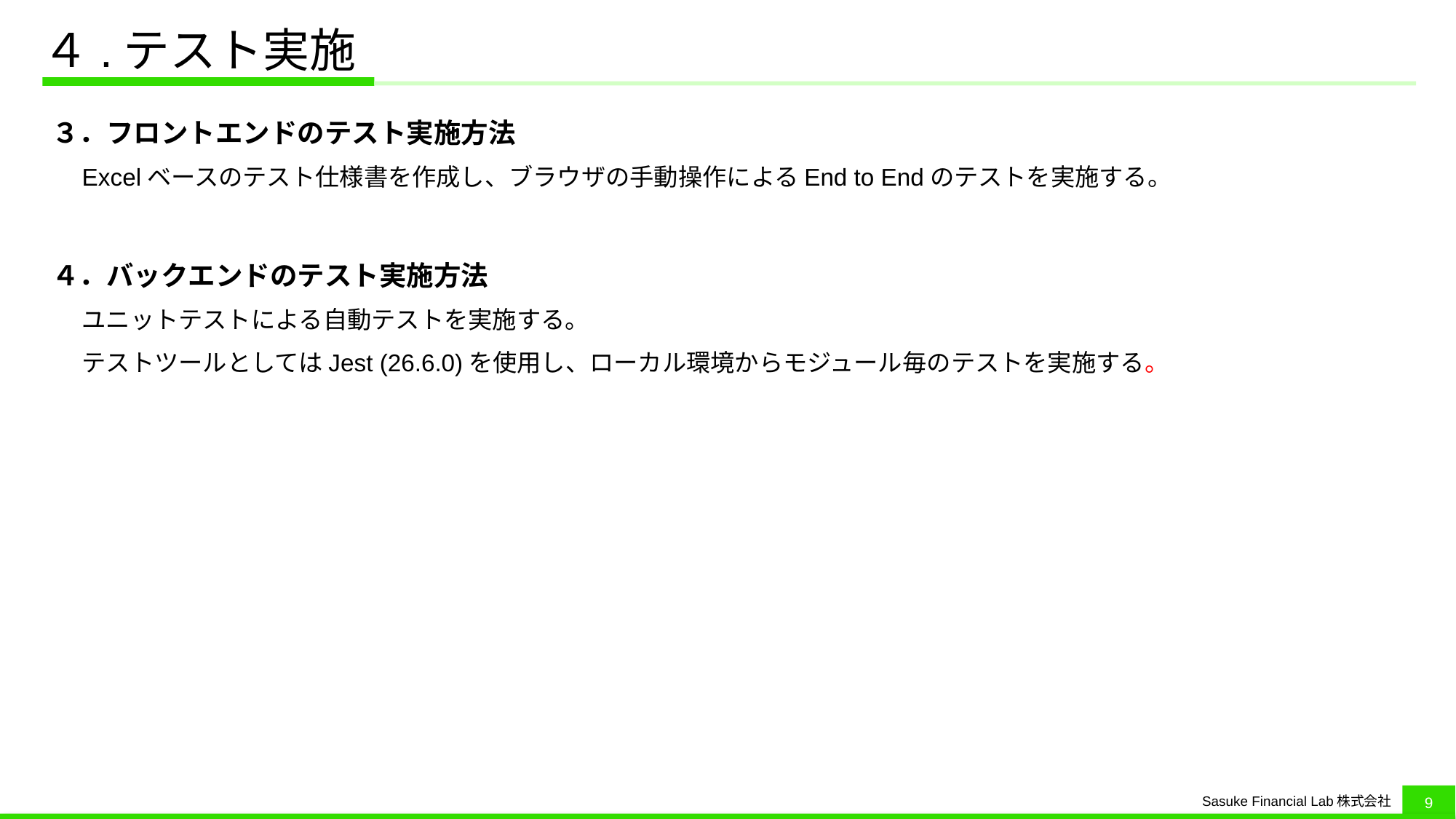

# ４.テスト実施
３．フロントエンドのテスト実施方法
Excelベースのテスト仕様書を作成し、ブラウザの手動操作によるEnd to Endのテストを実施する。

４．バックエンドのテスト実施方法
ユニットテストによる自動テストを実施する。
テストツールとしてはJest (26.6.0)を使用し、ローカル環境からモジュール毎のテストを実施する。

9
Sasuke Financial Lab株式会社